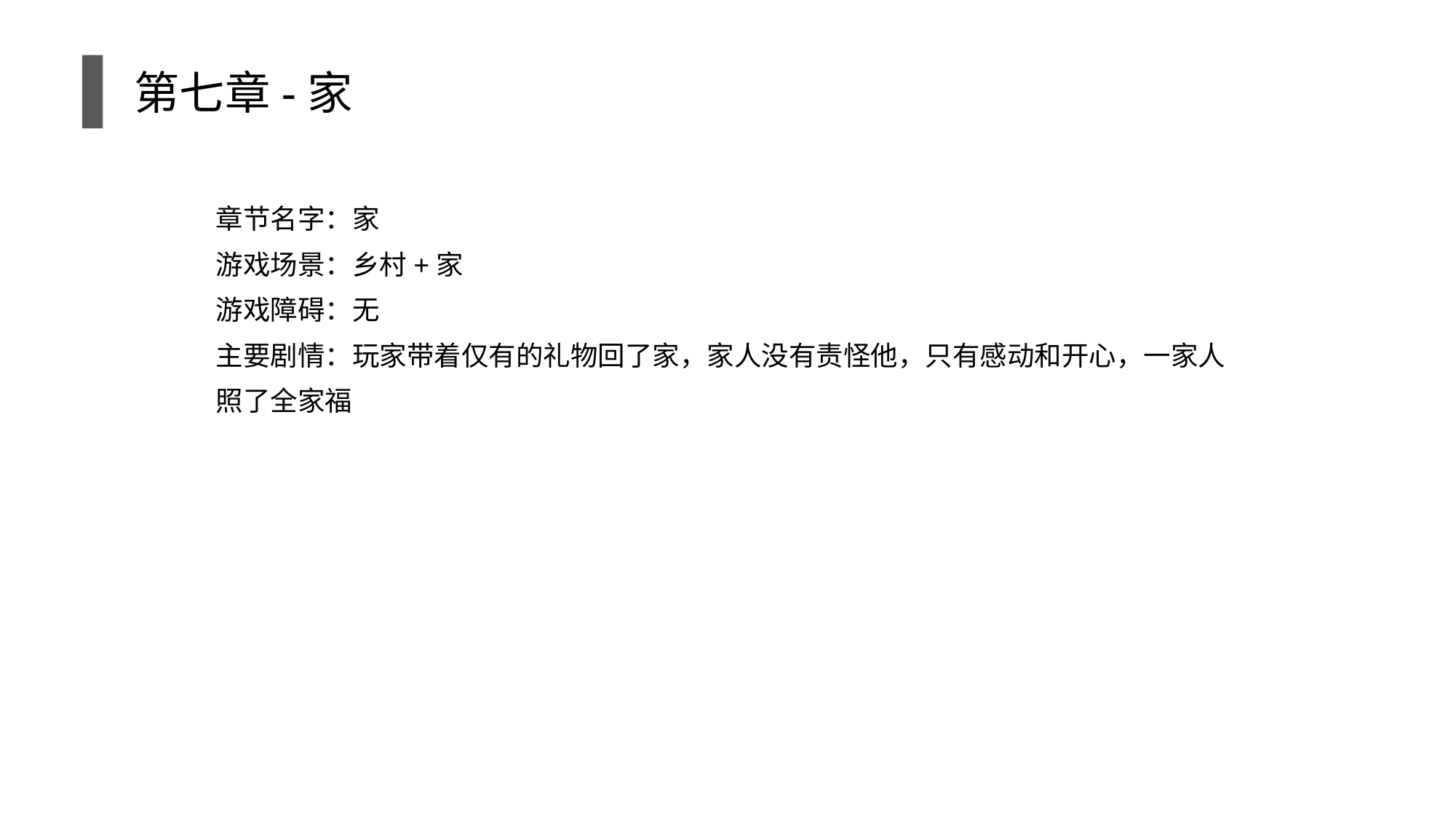

第七章-家
章节名字：家
游戏场景：乡村+家
游戏障碍：无
主要剧情：玩家带着仅有的礼物回了家，家人没有责怪他，只有感动和开心，一家人照了全家福